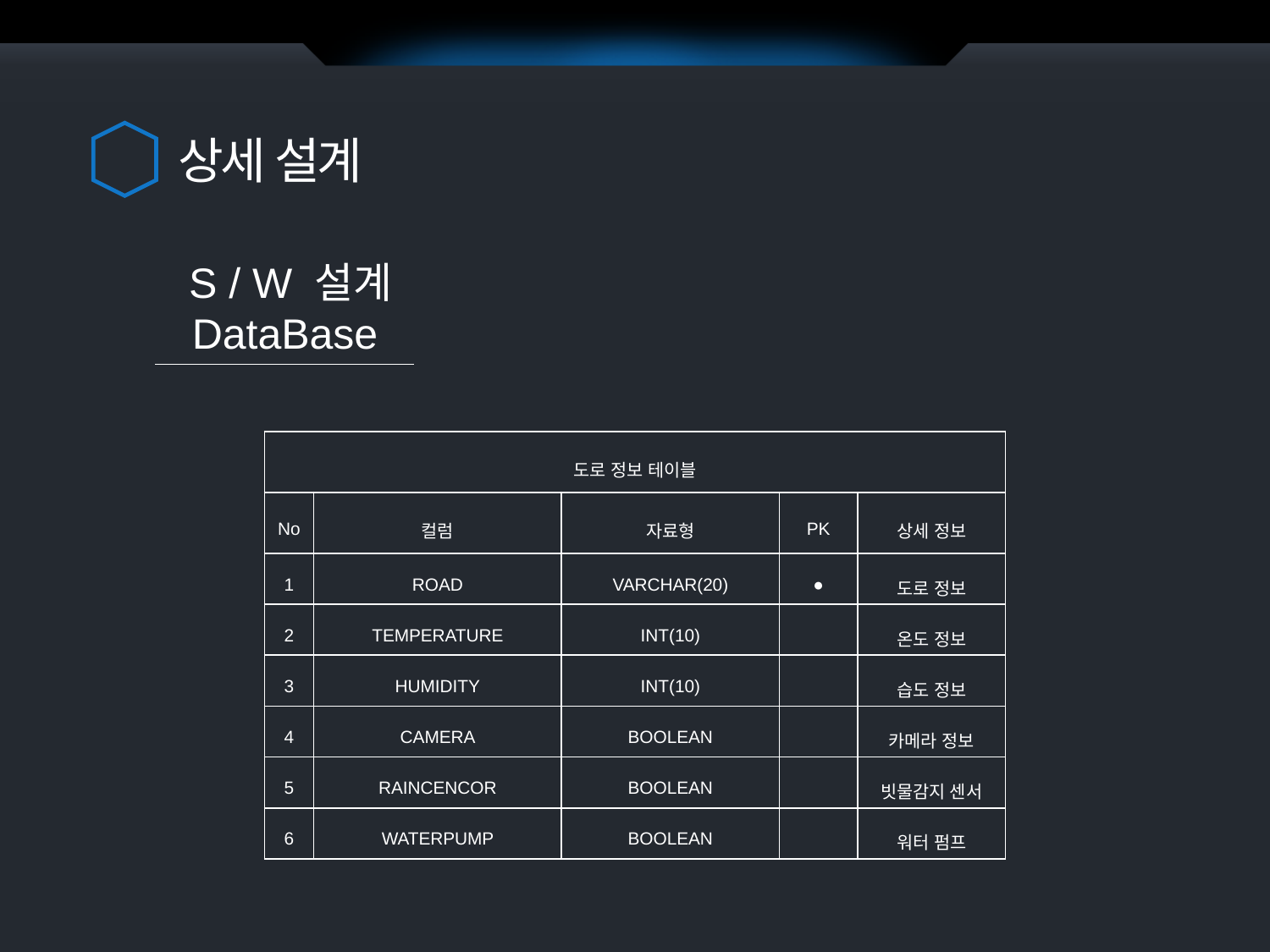

상세 설계

 S / W 설계
DataBase
| 도로 정보 테이블 |  |  |  |  |
| --- | --- | --- | --- | --- |
| No | 컬럼 | 자료형 | PK | 상세 정보 |
| 1 | ROAD | VARCHAR(20) | ● | 도로 정보 |
| 2 | TEMPERATURE | INT(10) |  | 온도 정보 |
| 3 | HUMIDITY | INT(10) |  | 습도 정보 |
| 4 | CAMERA | BOOLEAN |  | 카메라 정보 |
| 5 | RAINCENCOR | BOOLEAN |  | 빗물감지 센서 |
| 6 | WATERPUMP | BOOLEAN |  | 워터 펌프 |